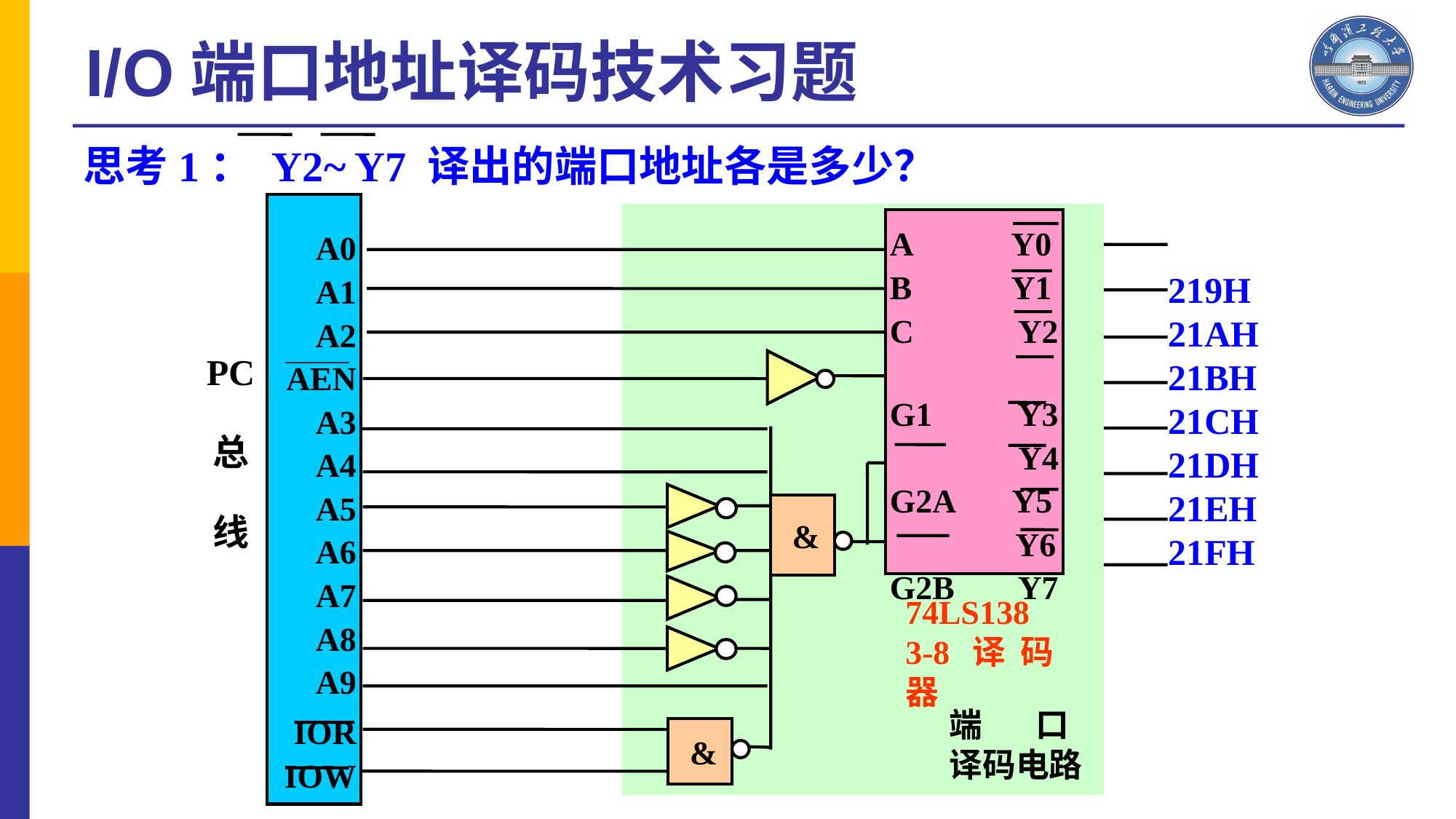

I/O端口地址译码技术习题
思考1： Y2~ Y7 译出的端口地址各是多少？

A            Y0
B            Y1
C            Y2
G1          Y3
               Y4
G2A       Y5
               Y6
G2B       Y7

A0
A1
A2
AEN
A3
A4
A5
A6
A7
A8
A9
IOR
IOW

PC
总
线

&

74LS138
3-8译码器

端       口
译码电路
&

219H
21AH
21BH
21CH
21DH
21EH
21FH